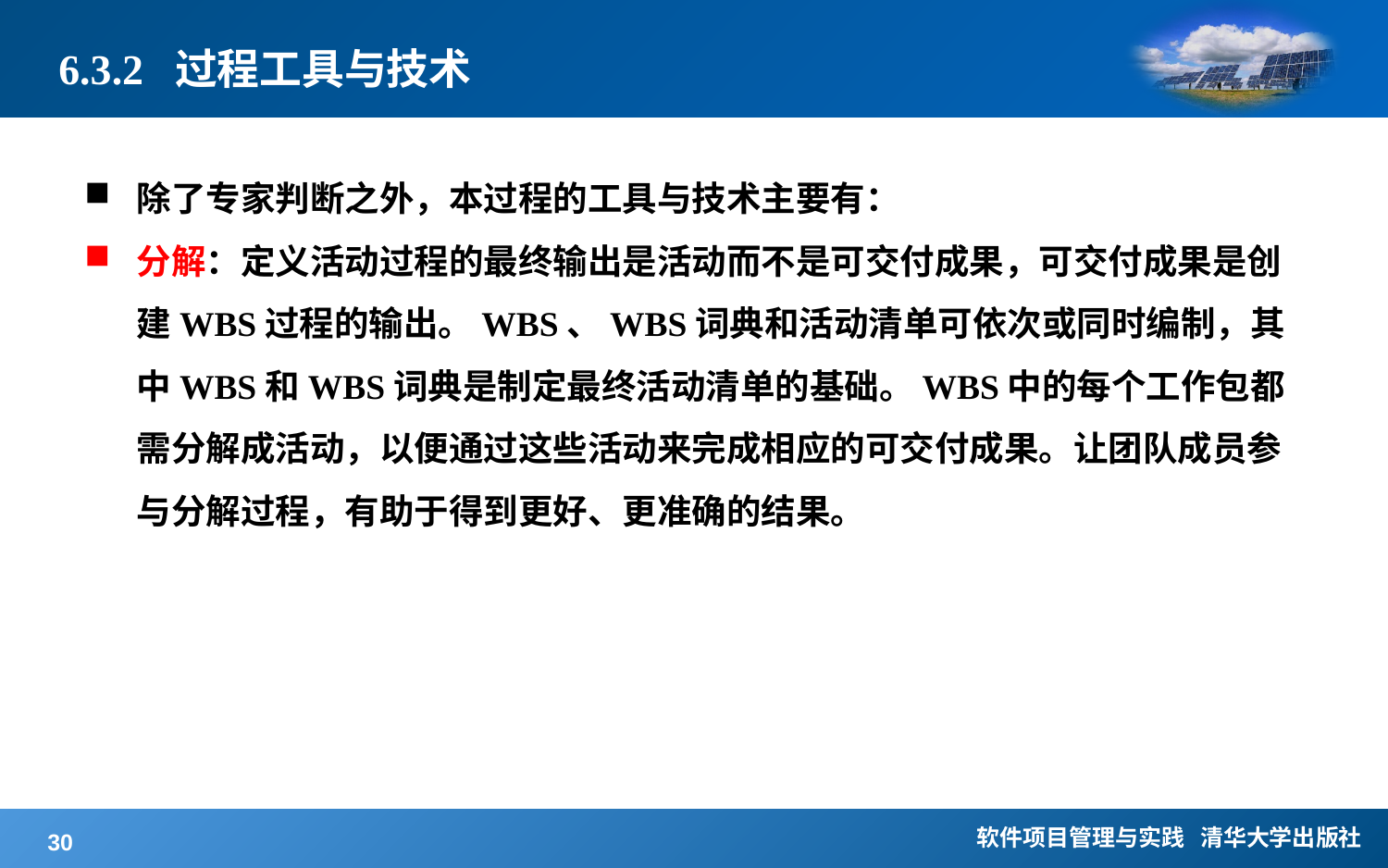

# 6.3.2  过程工具与技术
除了专家判断之外，本过程的工具与技术主要有：
分解：定义活动过程的最终输出是活动而不是可交付成果，可交付成果是创建WBS过程的输出。WBS、WBS词典和活动清单可依次或同时编制，其中WBS和WBS词典是制定最终活动清单的基础。WBS中的每个工作包都需分解成活动，以便通过这些活动来完成相应的可交付成果。让团队成员参与分解过程，有助于得到更好、更准确的结果。